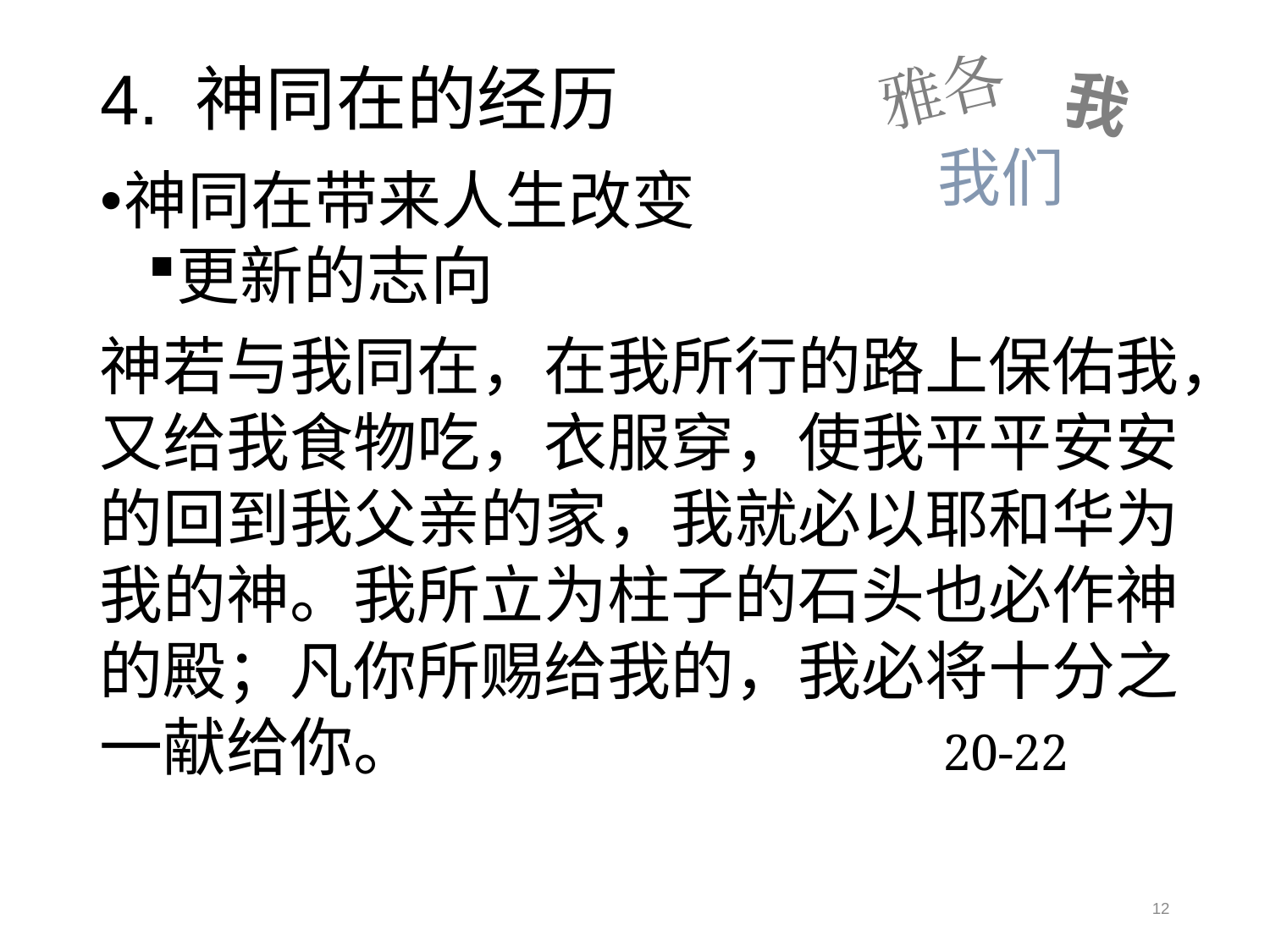

雅各
我
我们
# 4. 神同在的经历
神同在带来人生改变
更新的志向
以神为唯一敬拜的对象
立石为证纪念神的恩典
十一奉献回报神
你们要先求他的国和他的义，这些东西就都要加给你们了。            太6:33

神若与我同在，在我所行的路上保佑我，又给我食物吃，衣服穿，使我平平安安的回到我父亲的家，我就必以耶和华为我的神。我所立为柱子的石头也必作神的殿；凡你所赐给我的，我必将十分之一献给你。                                    20-22
12